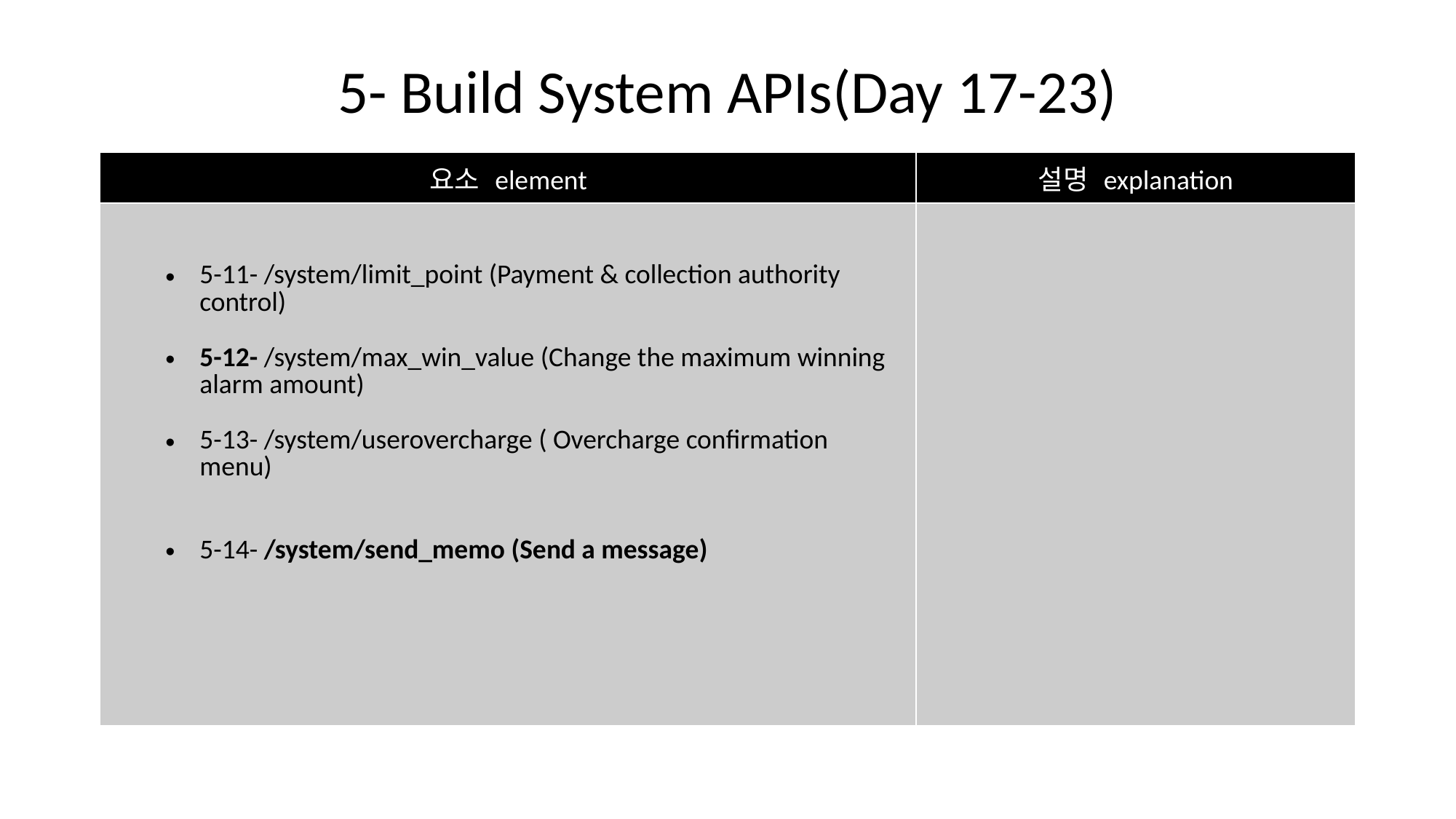

# 5- Build System APIs(Day 17-23)
| 요소 element | 설명 explanation |
| --- | --- |
| 5-11- /system/limit\_point (Payment & collection authority control) 5-12- /system/max\_win\_value (Change the maximum winning alarm amount) 5-13- /system/userovercharge ( Overcharge confirmation menu) 5-14- /system/send\_memo (Send a message) |  |